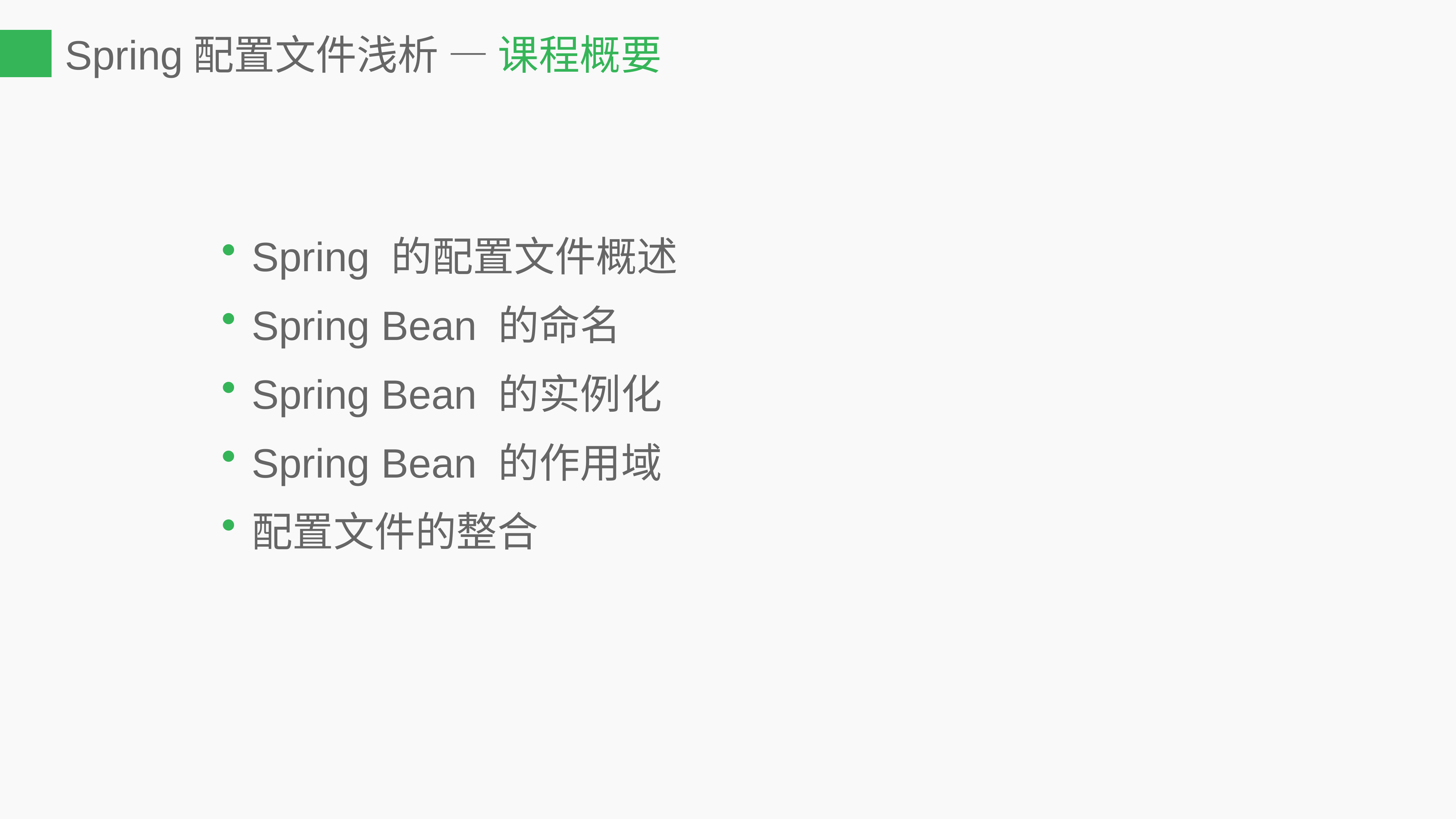

Spring配置文件浅析 — 课程概要

Spring 的配置文件概述
Spring Bean 的命名
Spring Bean 的实例化
Spring Bean 的作用域
配置文件的整合